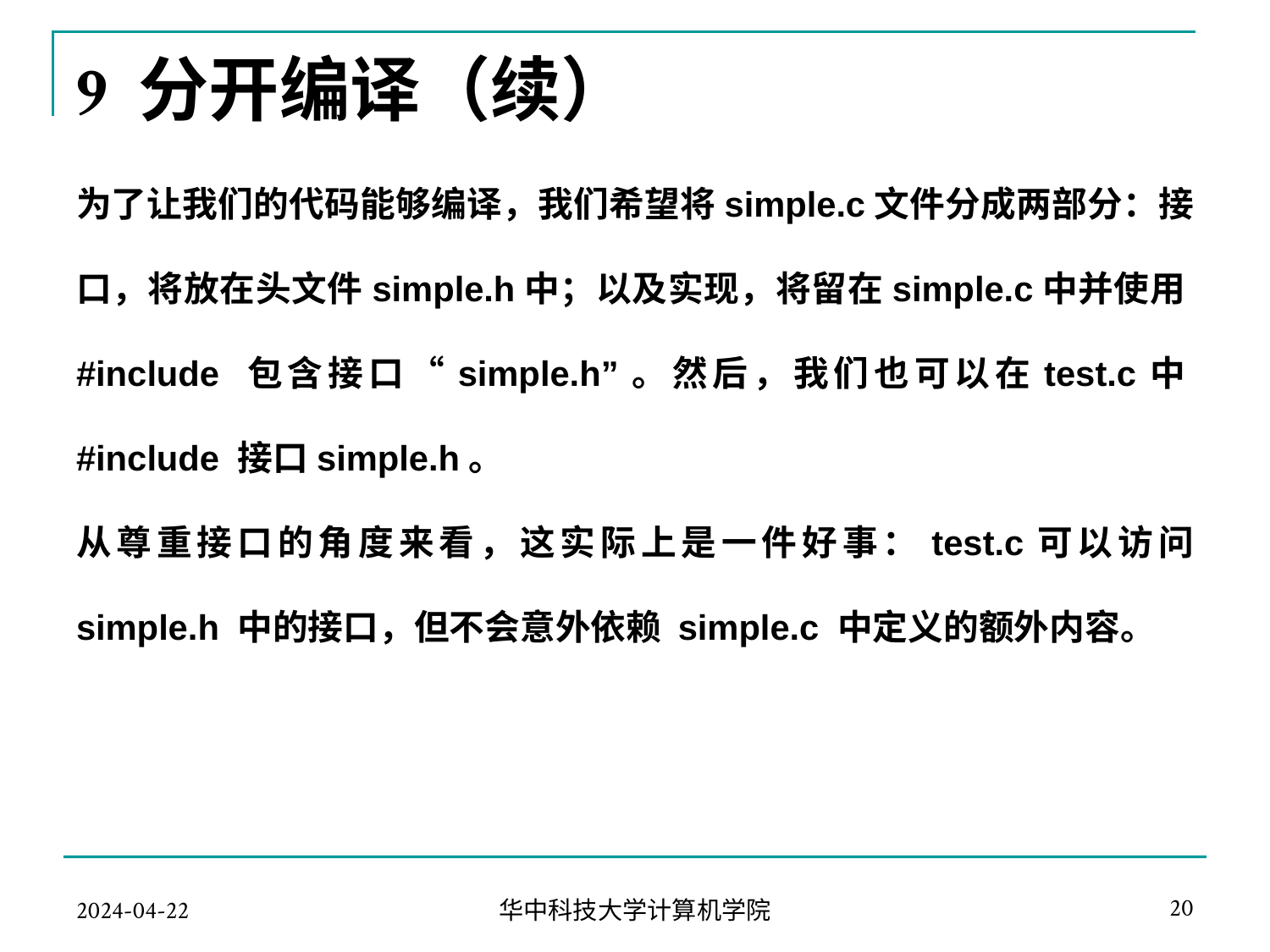

# 9 分开编译（续）
为了让我们的代码能够编译，我们希望将simple.c文件分成两部分：接口，将放在头文件simple.h中；以及实现，将留在simple.c中并使用#include 包含接口“simple.h”。然后，我们也可以在test.c中#include 接口simple.h。
从尊重接口的角度来看，这实际上是一件好事：test.c可以访问 simple.h 中的接口，但不会意外依赖 simple.c 中定义的额外内容。
2024-04-22
20
华中科技大学计算机学院